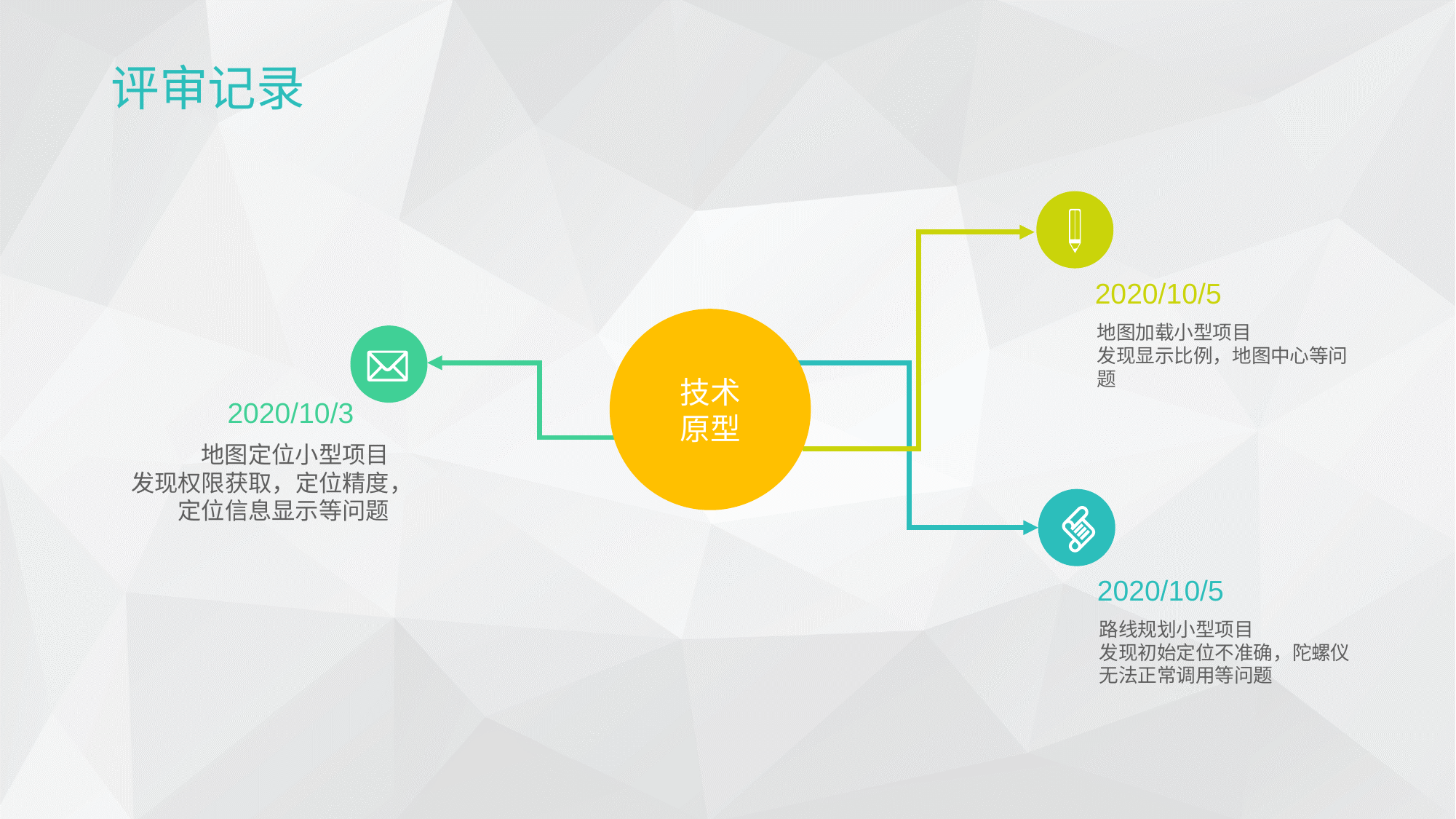

评审记录

2020/10/5
技术
原型
地图加载小型项目
发现显示比例，地图中心等问题

2020/10/3
地图定位小型项目
发现权限获取，定位精度，定位信息显示等问题

2020/10/5
路线规划小型项目
发现初始定位不准确，陀螺仪无法正常调用等问题